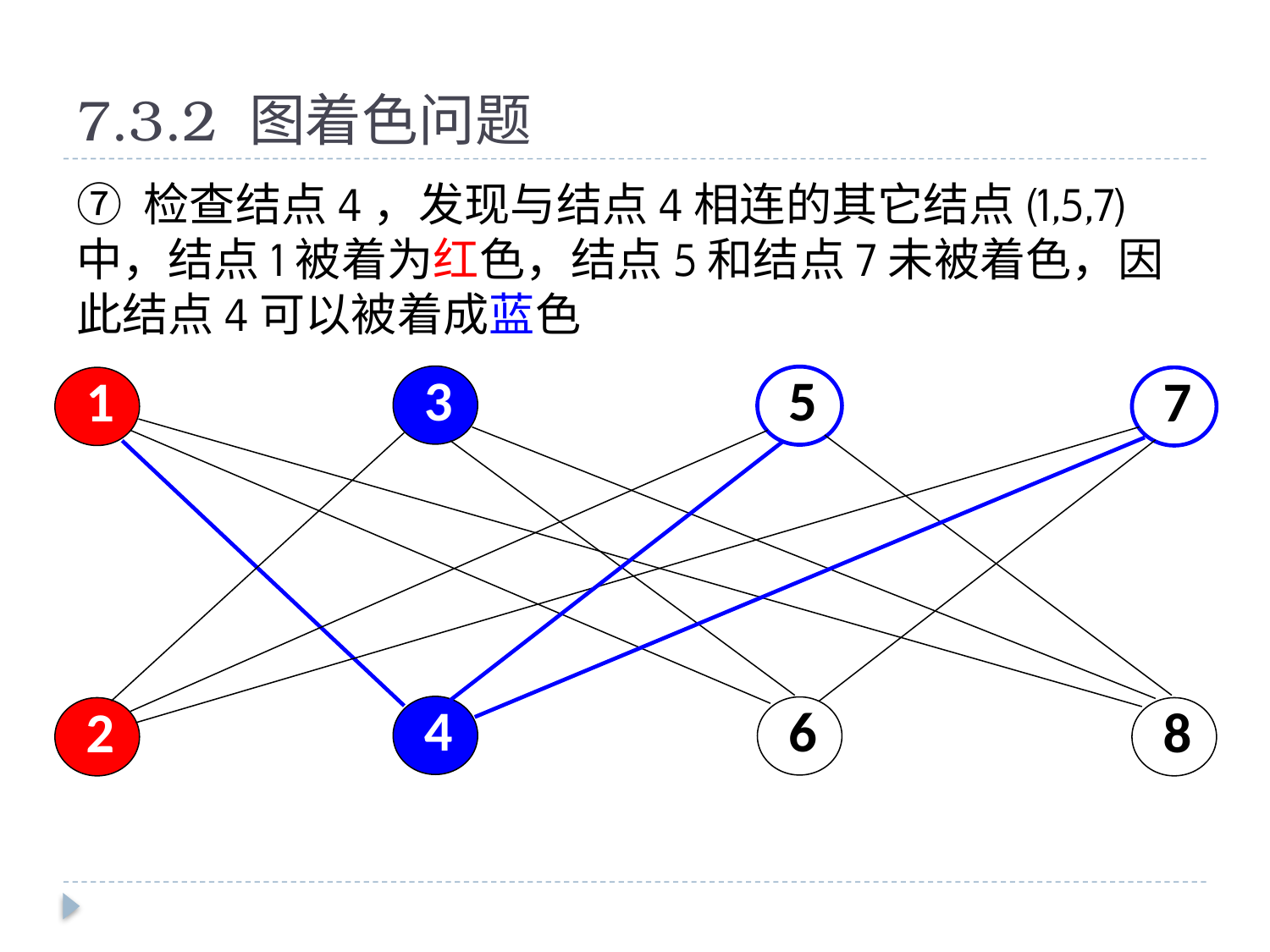

# 7.3.2 图着色问题
⑦ 检查结点4，发现与结点4相连的其它结点(1,5,7)中，结点1被着为红色，结点5和结点7未被着色，因此结点4可以被着成蓝色
3
5
1
7

4
6
2
8